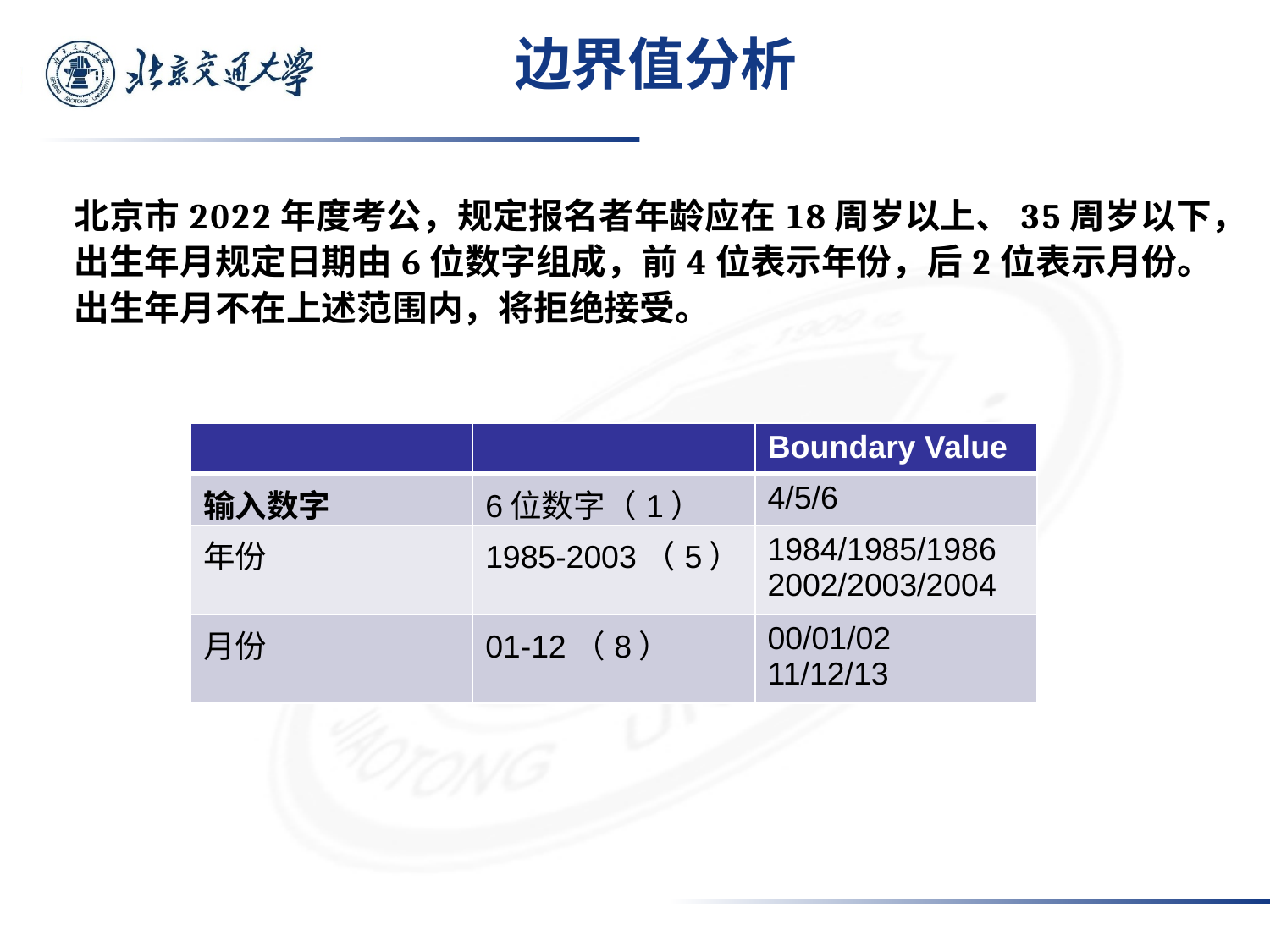

# 边界值分析
北京市2022年度考公，规定报名者年龄应在18周岁以上、35周岁以下，出生年月规定日期由6位数字组成，前4位表示年份，后2位表示月份。出生年月不在上述范围内，将拒绝接受。

|  |  | Boundary Value |
| --- | --- | --- |
| 输入数字 | 6位数字（1） | 4/5/6 |
| 年份 | 1985-2003（5） | 1984/1985/1986 2002/2003/2004 |
| 月份 | 01-12（8） | 00/01/02 11/12/13 |